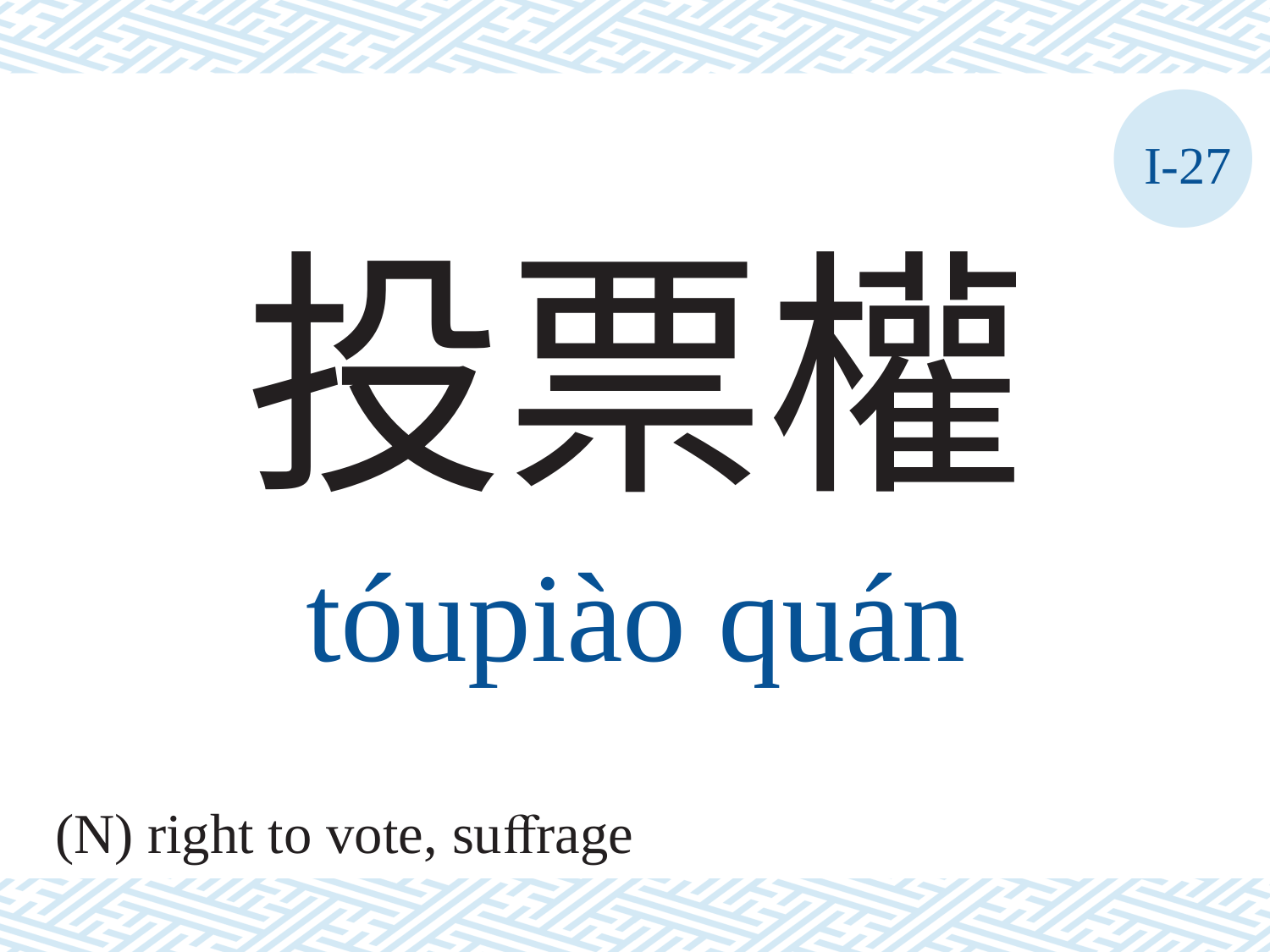

I-27
投票權
tóupiào	quán
(N) right to vote, suﬀrage